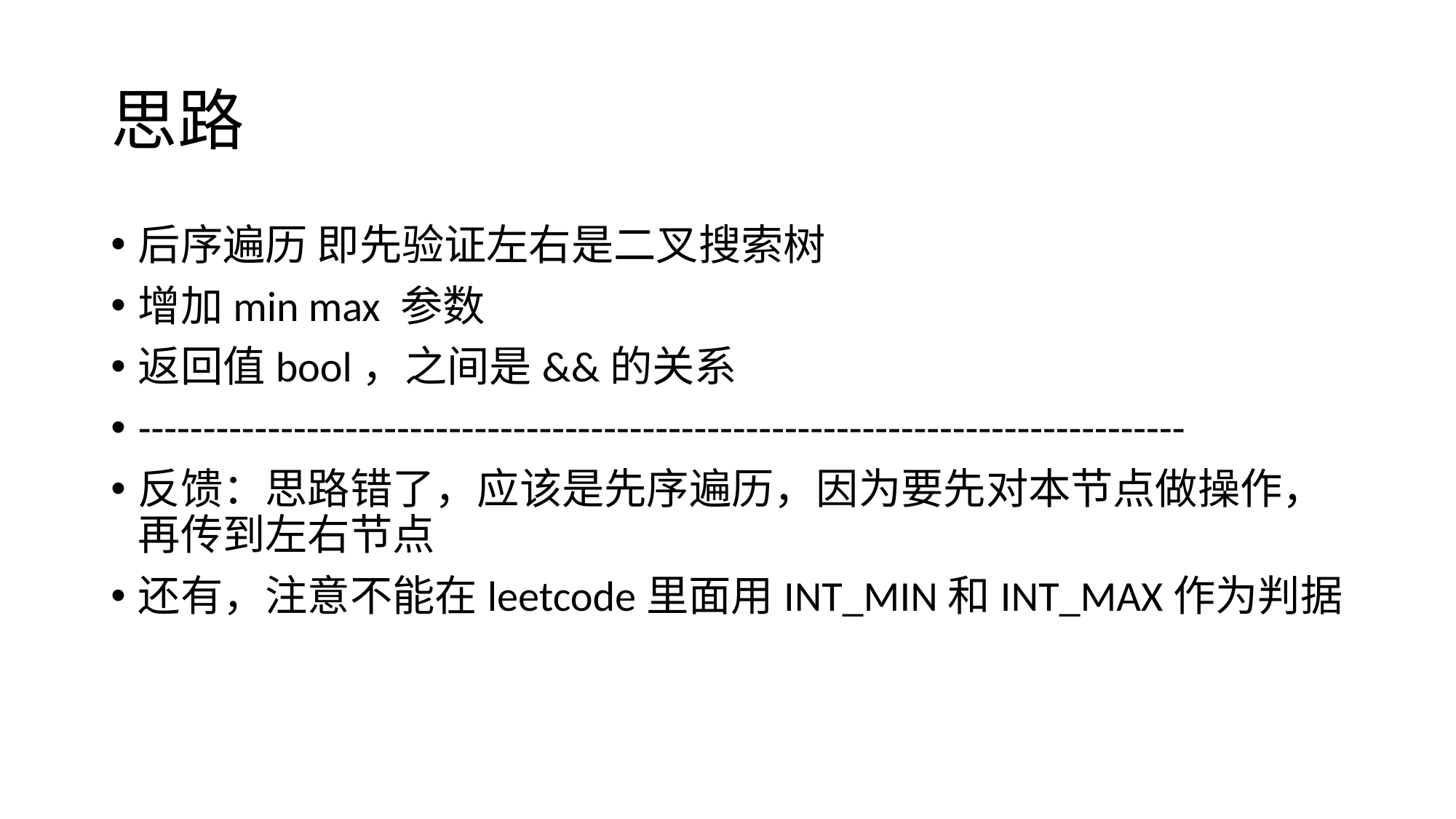

# 思路
后序遍历 即先验证左右是二叉搜索树
增加min max 参数
返回值bool，之间是&&的关系
---------------------------------------------------------------------------------
反馈：思路错了，应该是先序遍历，因为要先对本节点做操作，再传到左右节点
还有，注意不能在leetcode里面用INT_MIN和INT_MAX作为判据